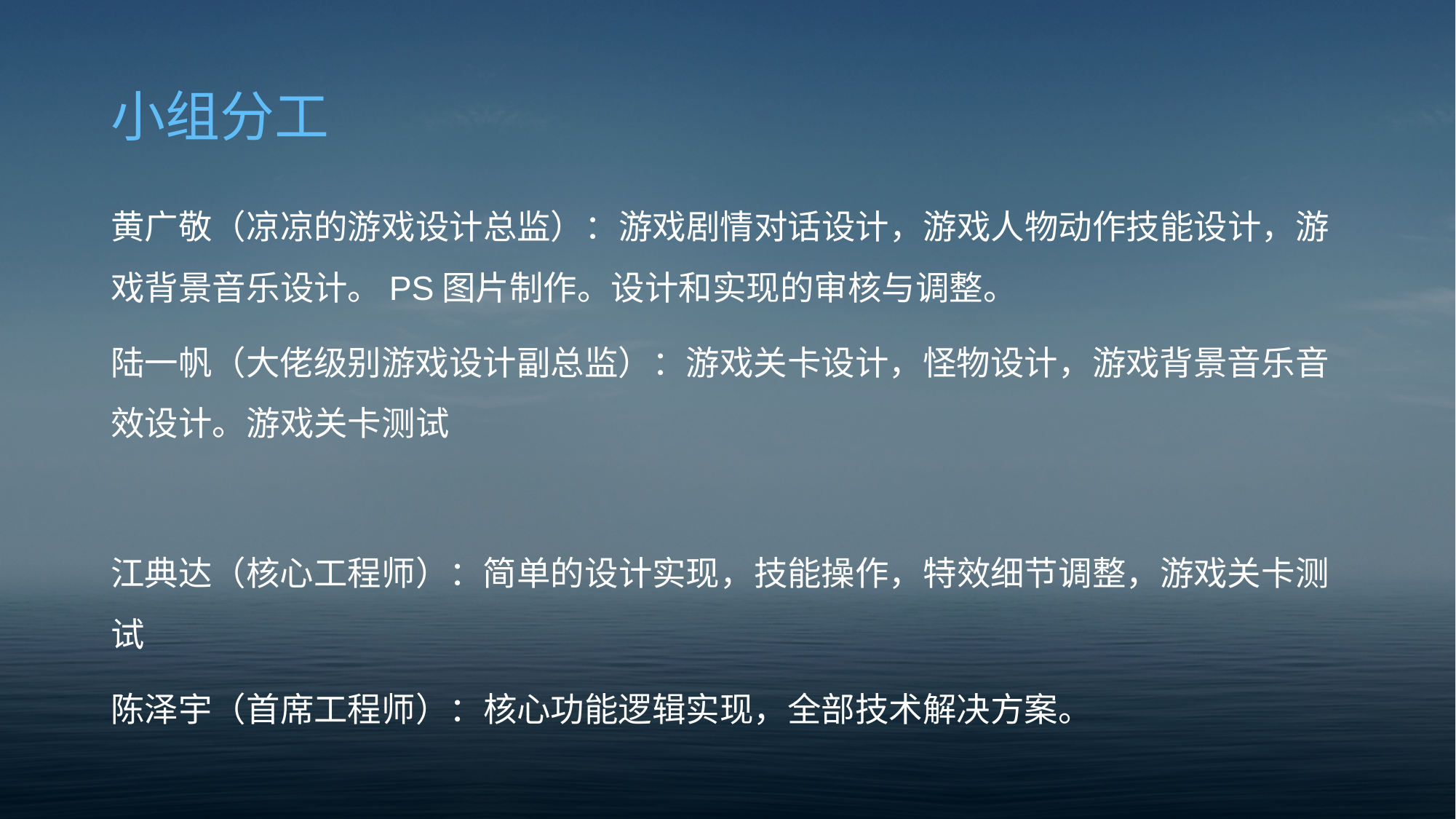

# 小组分工
黄广敬（凉凉的游戏设计总监）：游戏剧情对话设计，游戏人物动作技能设计，游戏背景音乐设计。PS图片制作。设计和实现的审核与调整。
陆一帆（大佬级别游戏设计副总监）：游戏关卡设计，怪物设计，游戏背景音乐音效设计。游戏关卡测试

江典达（核心工程师）：简单的设计实现，技能操作，特效细节调整，游戏关卡测试
陈泽宇（首席工程师）：核心功能逻辑实现，全部技术解决方案。